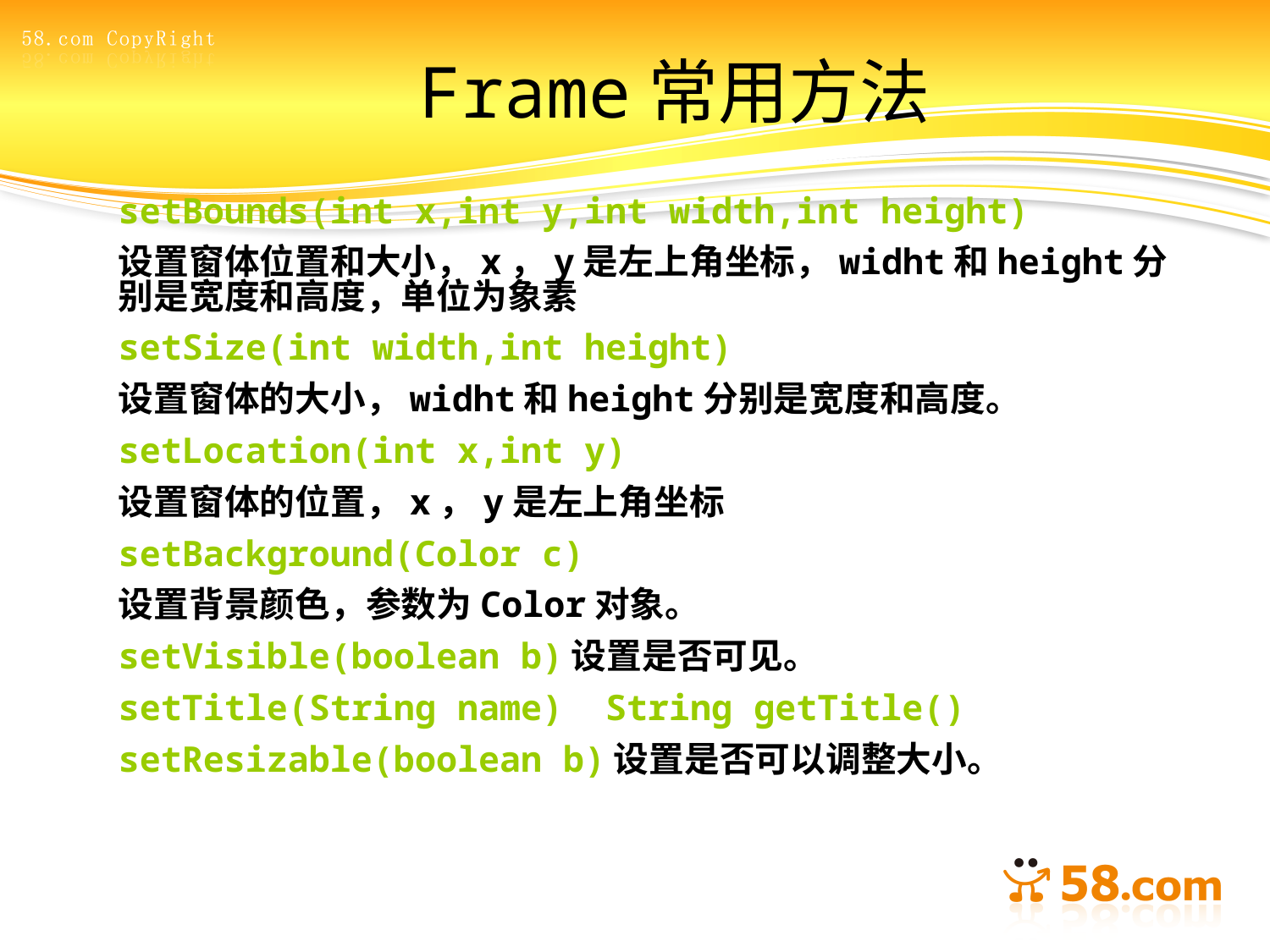

# Frame常用方法
setBounds(int x,int y,int width,int height)
设置窗体位置和大小，x，y是左上角坐标，widht和height分别是宽度和高度，单位为象素
setSize(int width,int height)
设置窗体的大小，widht和height分别是宽度和高度。
setLocation(int x,int y)
设置窗体的位置，x，y是左上角坐标
setBackground(Color c)
设置背景颜色，参数为Color对象。
setVisible(boolean b)设置是否可见。
setTitle(String name)  String getTitle()
setResizable(boolean b)设置是否可以调整大小。